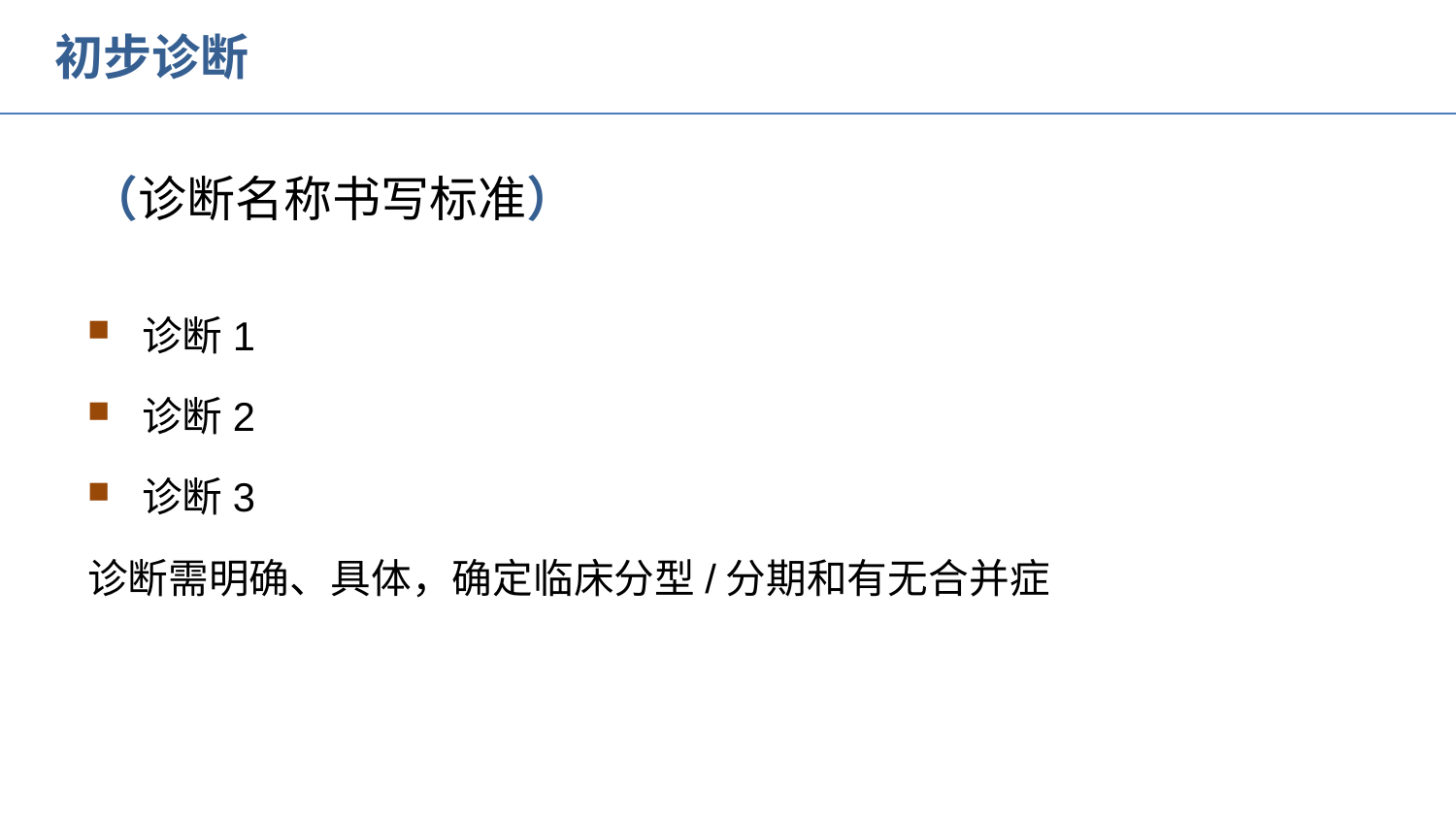

初步诊断
（诊断名称书写标准）
诊断1
诊断2
诊断3
诊断需明确、具体，确定临床分型/分期和有无合并症